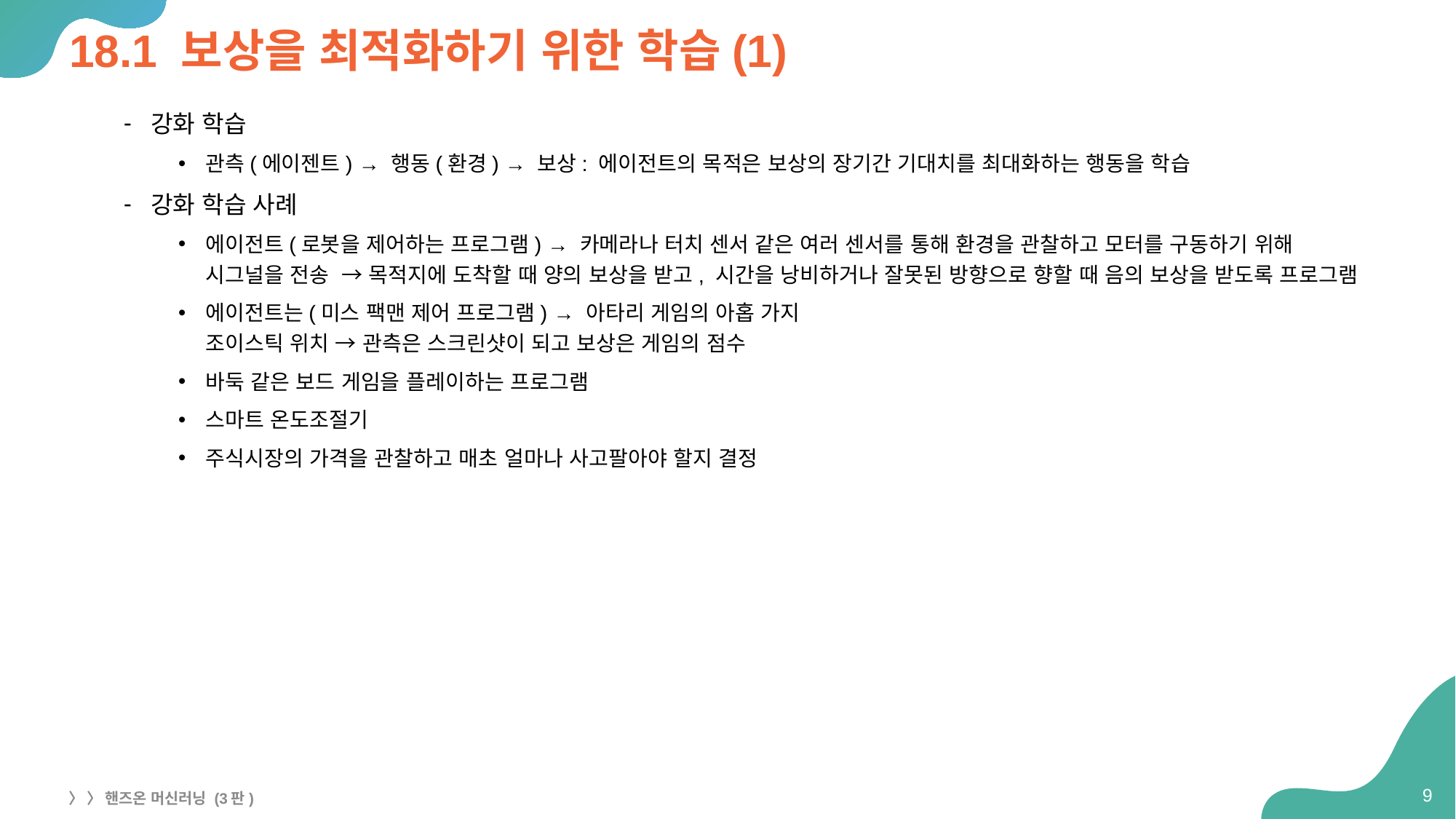

# 18.1 보상을 최적화하기 위한 학습(1)
강화 학습
관측(에이젠트) → 행동(환경) → 보상: 에이전트의 목적은 보상의 장기간 기대치를 최대화하는 행동을 학습
강화 학습 사례
에이전트(로봇을 제어하는 프로그램) → 카메라나 터치 센서 같은 여러 센서를 통해 환경을 관찰하고 모터를 구동하기 위해 시그널을 전송  → 목적지에 도착할 때 양의 보상을 받고, 시간을 낭비하거나 잘못된 방향으로 향할 때 음의 보상을 받도록 프로그램
에이전트는(미스 팩맨 제어 프로그램) → 아타리 게임의 아홉 가지
조이스틱 위치 → 관측은 스크린샷이 되고 보상은 게임의 점수
바둑 같은 보드 게임을 플레이하는 프로그램
스마트 온도조절기
주식시장의 가격을 관찰하고 매초 얼마나 사고팔아야 할지 결정
9
〉 〉 핸즈온 머신러닝 (3판)